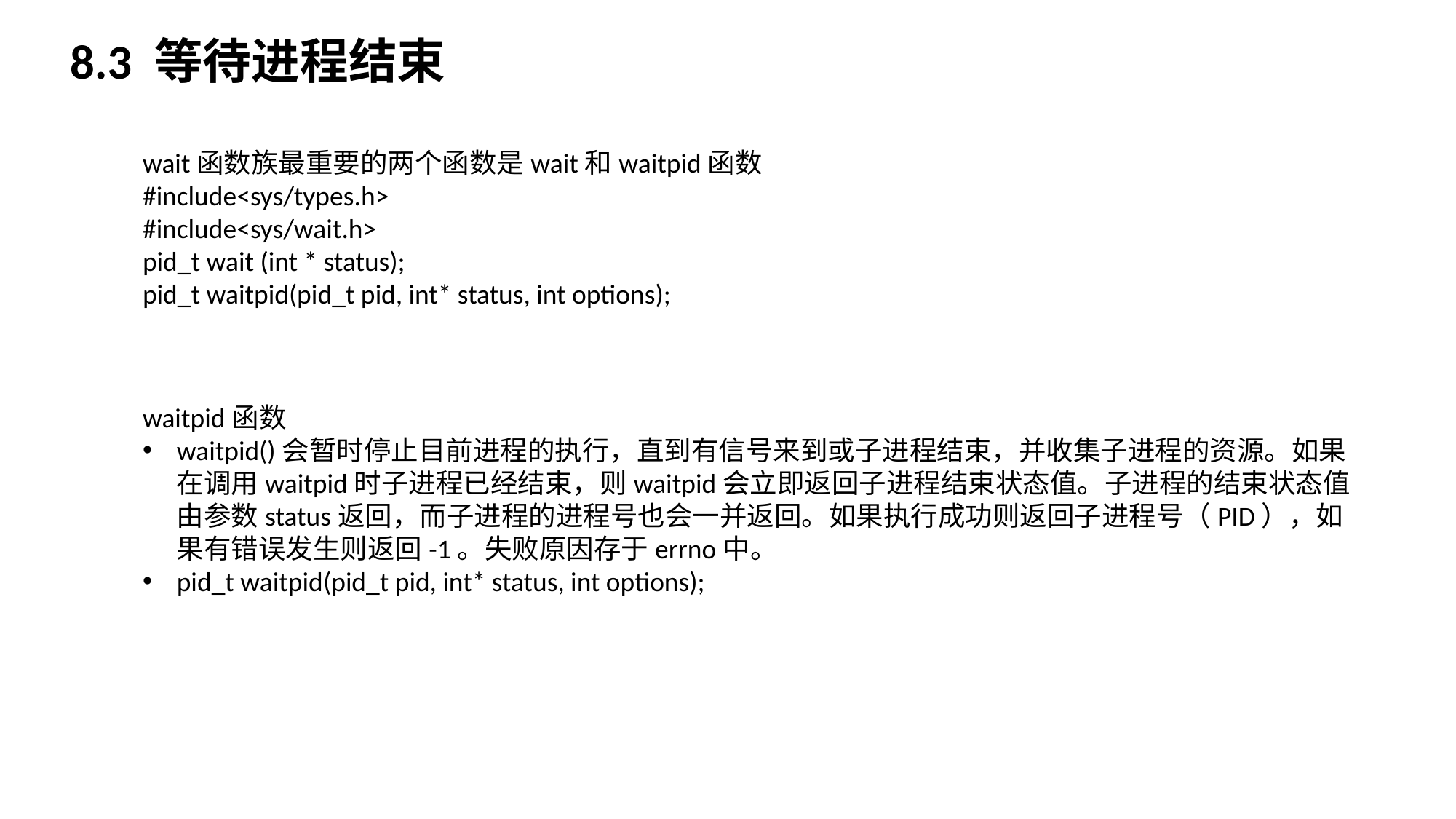

8.3 等待进程结束
wait函数族最重要的两个函数是wait和waitpid函数
#include<sys/types.h>
#include<sys/wait.h>
pid_t wait (int * status);
pid_t waitpid(pid_t pid, int* status, int options);
waitpid函数
waitpid()会暂时停止目前进程的执行，直到有信号来到或子进程结束，并收集子进程的资源。如果在调用waitpid时子进程已经结束，则waitpid会立即返回子进程结束状态值。子进程的结束状态值由参数status返回，而子进程的进程号也会一并返回。如果执行成功则返回子进程号（PID），如果有错误发生则返回-1。失败原因存于errno中。
pid_t waitpid(pid_t pid, int* status, int options);